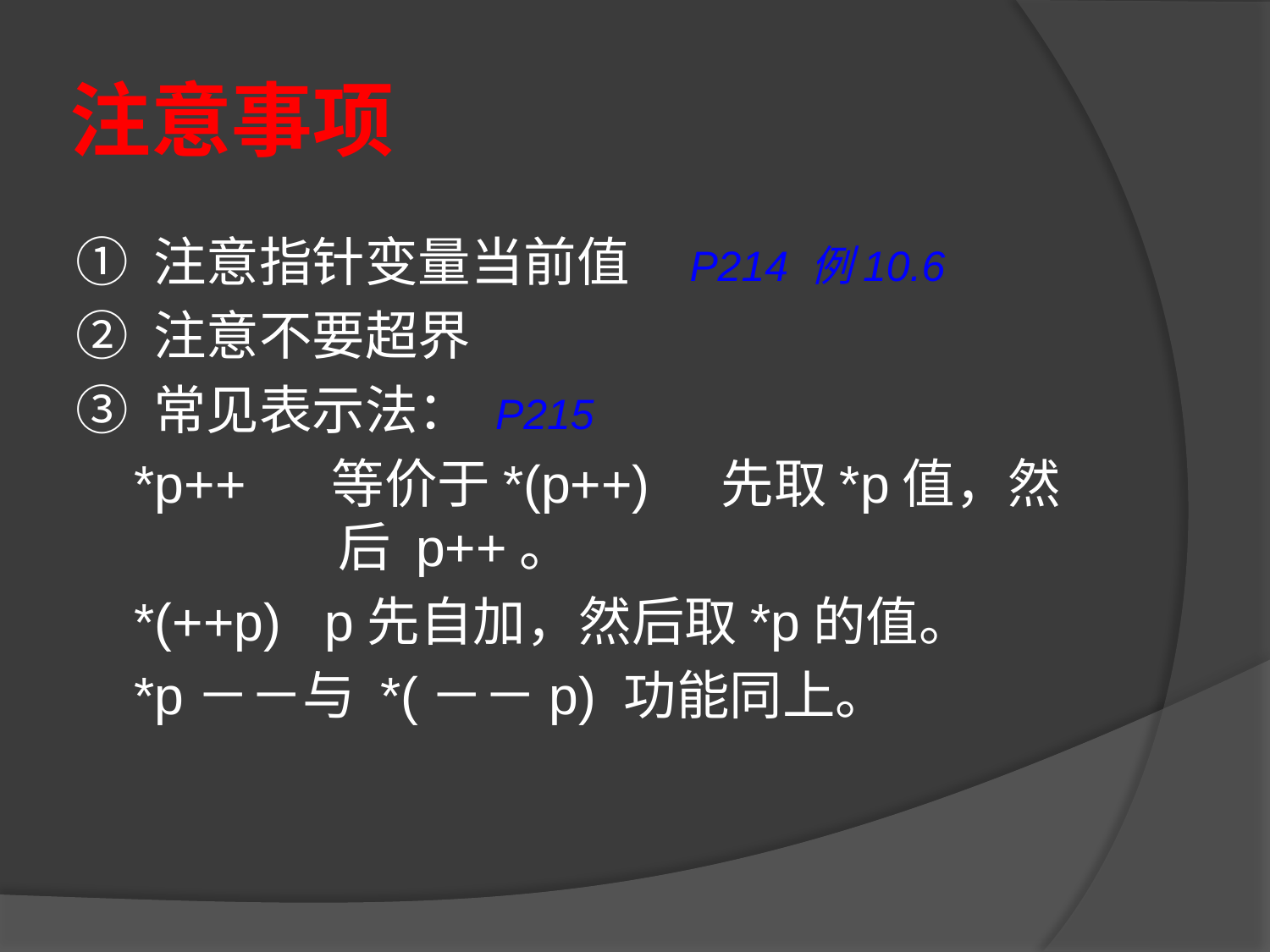

# 注意事项
① 注意指针变量当前值    P214 例10.6
② 注意不要超界
③ 常见表示法： P215
    *p++     等价于*(p++)    先取*p值，然后 p++。
    *(++p)   p先自加，然后取*p的值。
    *p－－与 *(－－p) 功能同上。